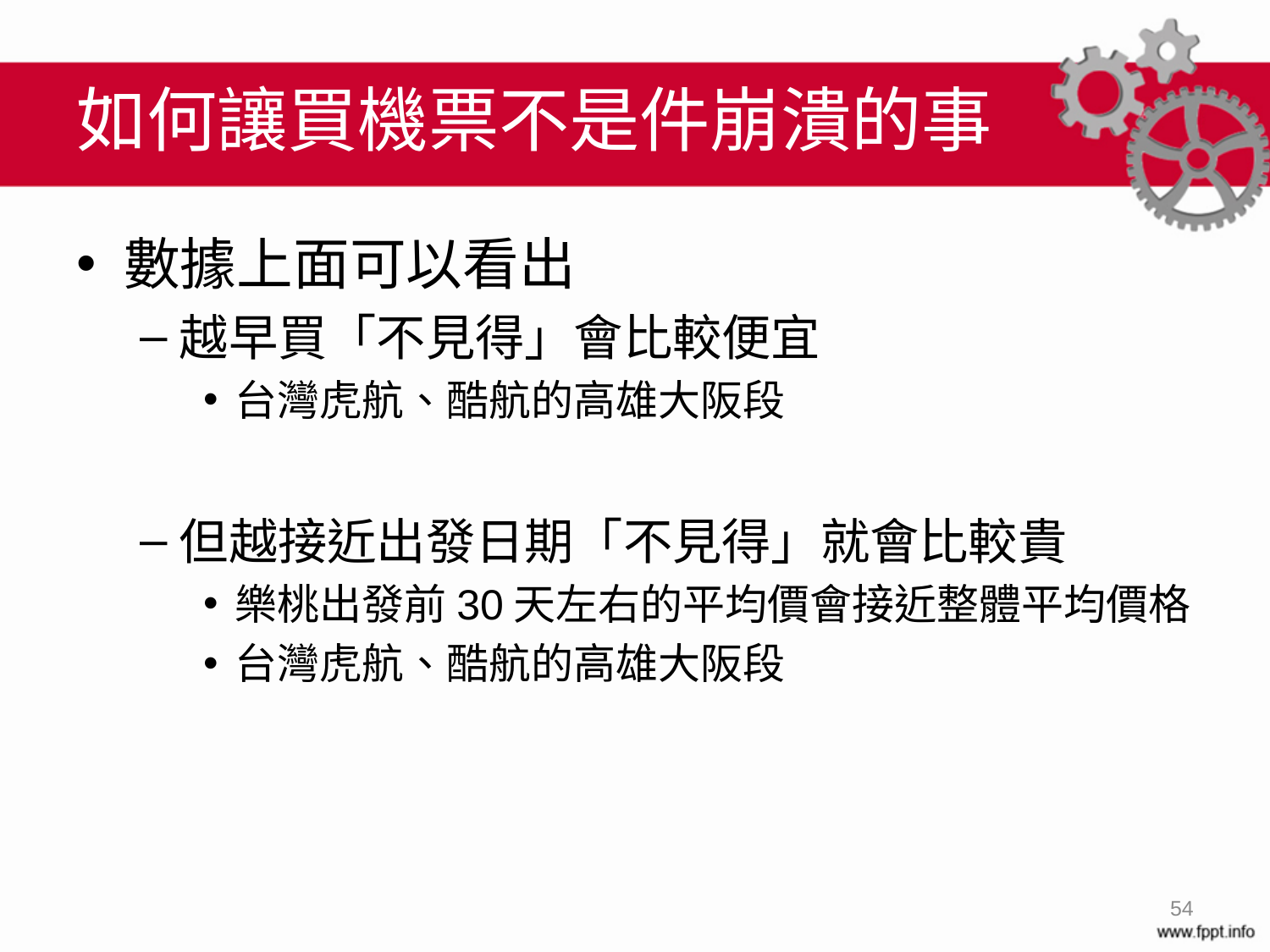

# 如何讓買機票不是件崩潰的事
數據上面可以看出
越早買「不見得」會比較便宜
台灣虎航、酷航的高雄大阪段

但越接近出發日期「不見得」就會比較貴
樂桃出發前30天左右的平均價會接近整體平均價格
台灣虎航、酷航的高雄大阪段

54